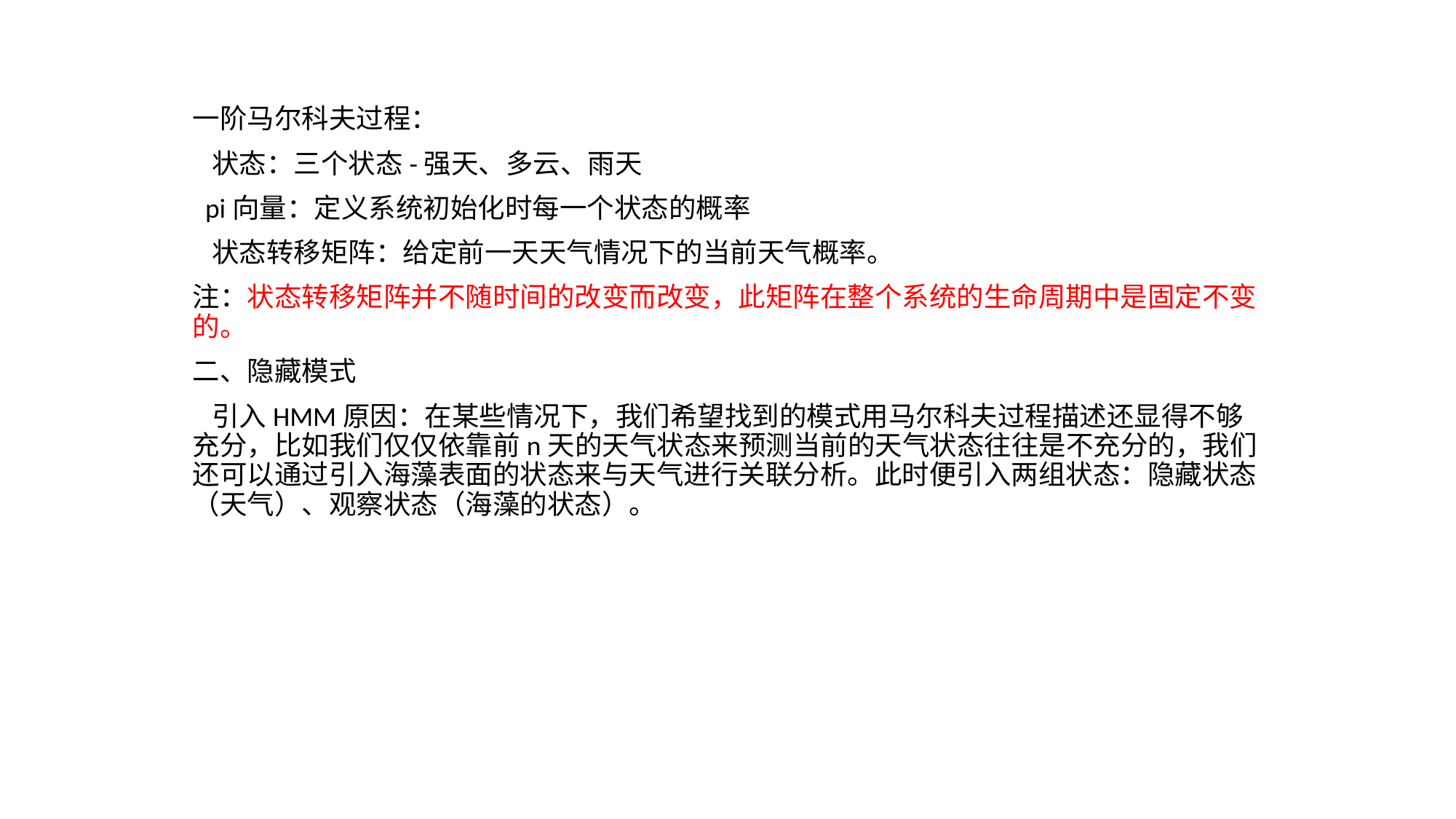

一阶马尔科夫过程：
  状态：三个状态-强天、多云、雨天
  pi向量：定义系统初始化时每一个状态的概率
  状态转移矩阵：给定前一天天气情况下的当前天气概率。
注：状态转移矩阵并不随时间的改变而改变，此矩阵在整个系统的生命周期中是固定不变的。
二、隐藏模式
  引入HMM原因：在某些情况下，我们希望找到的模式用马尔科夫过程描述还显得不够充分，比如我们仅仅依靠前n天的天气状态来预测当前的天气状态往往是不充分的，我们还可以通过引入海藻表面的状态来与天气进行关联分析。此时便引入两组状态：隐藏状态（天气）、观察状态（海藻的状态）。